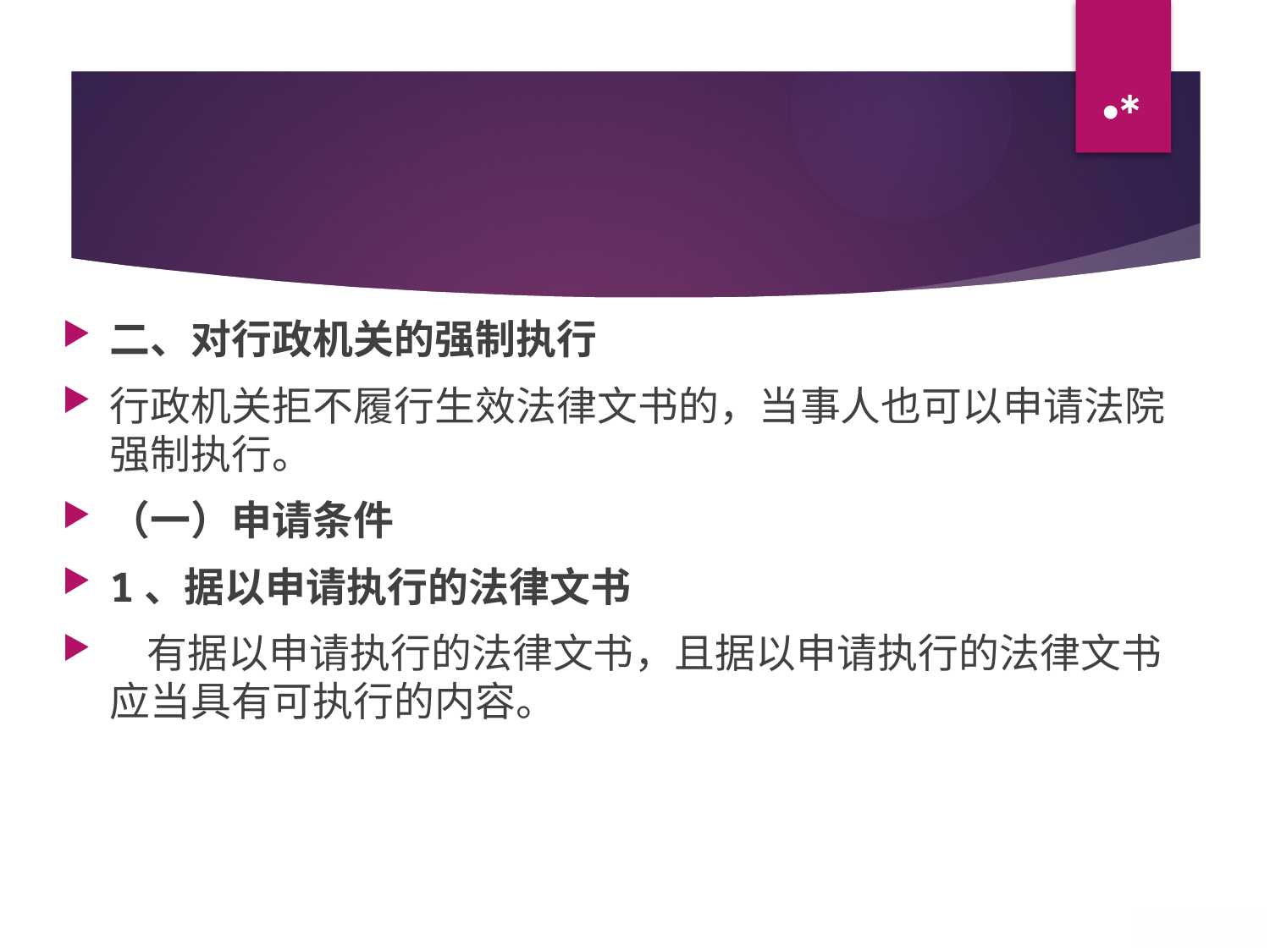

*
#
二、对行政机关的强制执行
行政机关拒不履行生效法律文书的，当事人也可以申请法院强制执行。
（一）申请条件
1、据以申请执行的法律文书
   有据以申请执行的法律文书，且据以申请执行的法律文书应当具有可执行的内容。